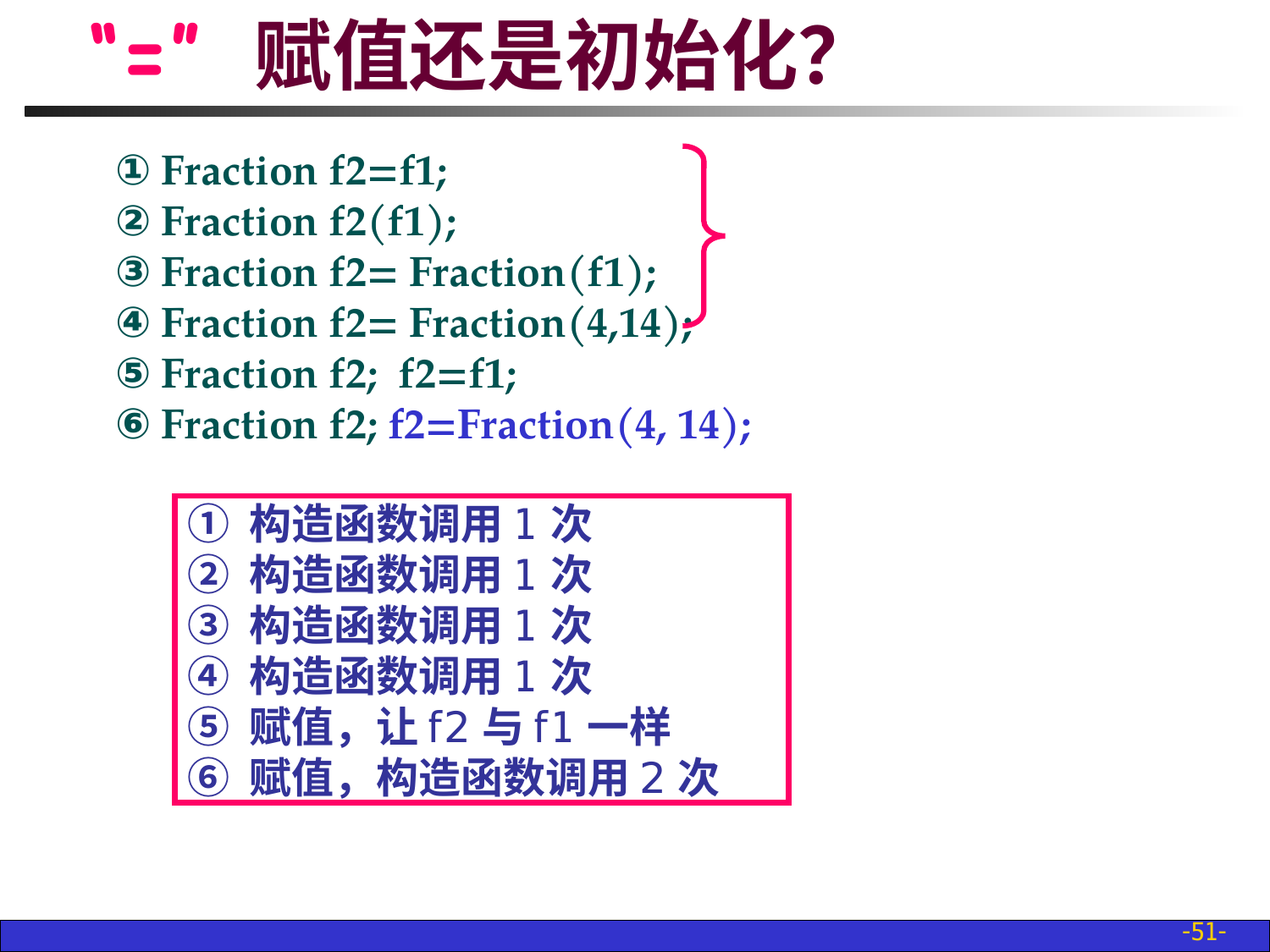

# “=” 赋值还是初始化？
	① Fraction f2=f1;
	② Fraction f2(f1);
	③ Fraction f2= Fraction(f1);
	④ Fraction f2= Fraction(4,14);
	⑤ Fraction f2;  f2=f1;
	⑥ Fraction f2; f2=Fraction(4, 14);

① 构造函数调用1次
② 构造函数调用1次
③ 构造函数调用1次
④ 构造函数调用1次
⑤ 赋值，让f2与f1一样
⑥ 赋值，构造函数调用2次
-51-